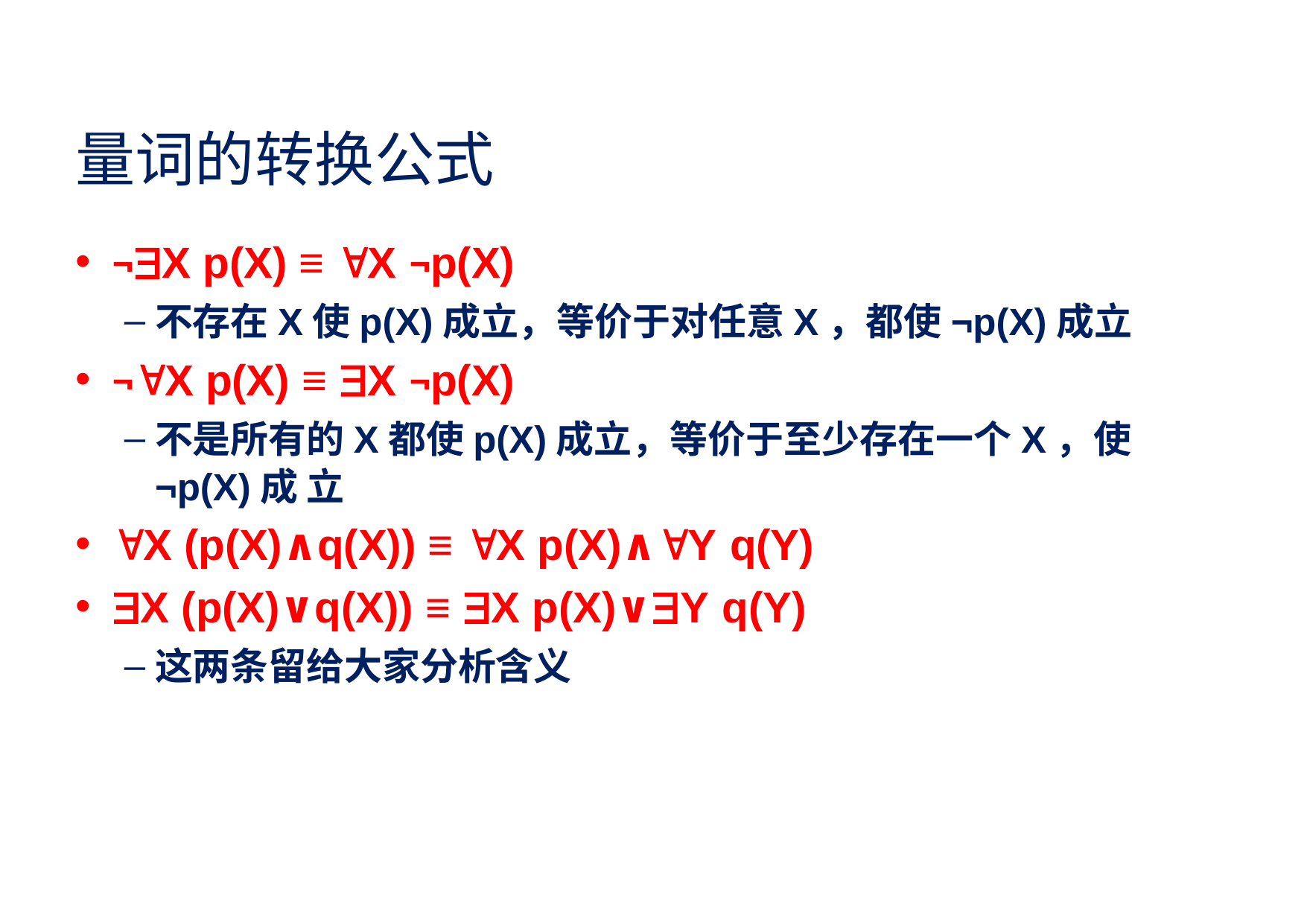

# 量词的转换公式
¬∃X p(X) ≡ ∀X ¬p(X)
不存在X使p(X)成立，等价于对任意X，都使¬p(X)成立
¬∀X p(X) ≡ ∃X ¬p(X)
不是所有的X都使p(X)成立，等价于至少存在一个X，使¬p(X)成 立
∀X (p(X)∧q(X)) ≡ ∀X p(X)∧∀Y q(Y)
∃X (p(X)∨q(X)) ≡ ∃X p(X)∨∃Y q(Y)
这两条留给大家分析含义
31